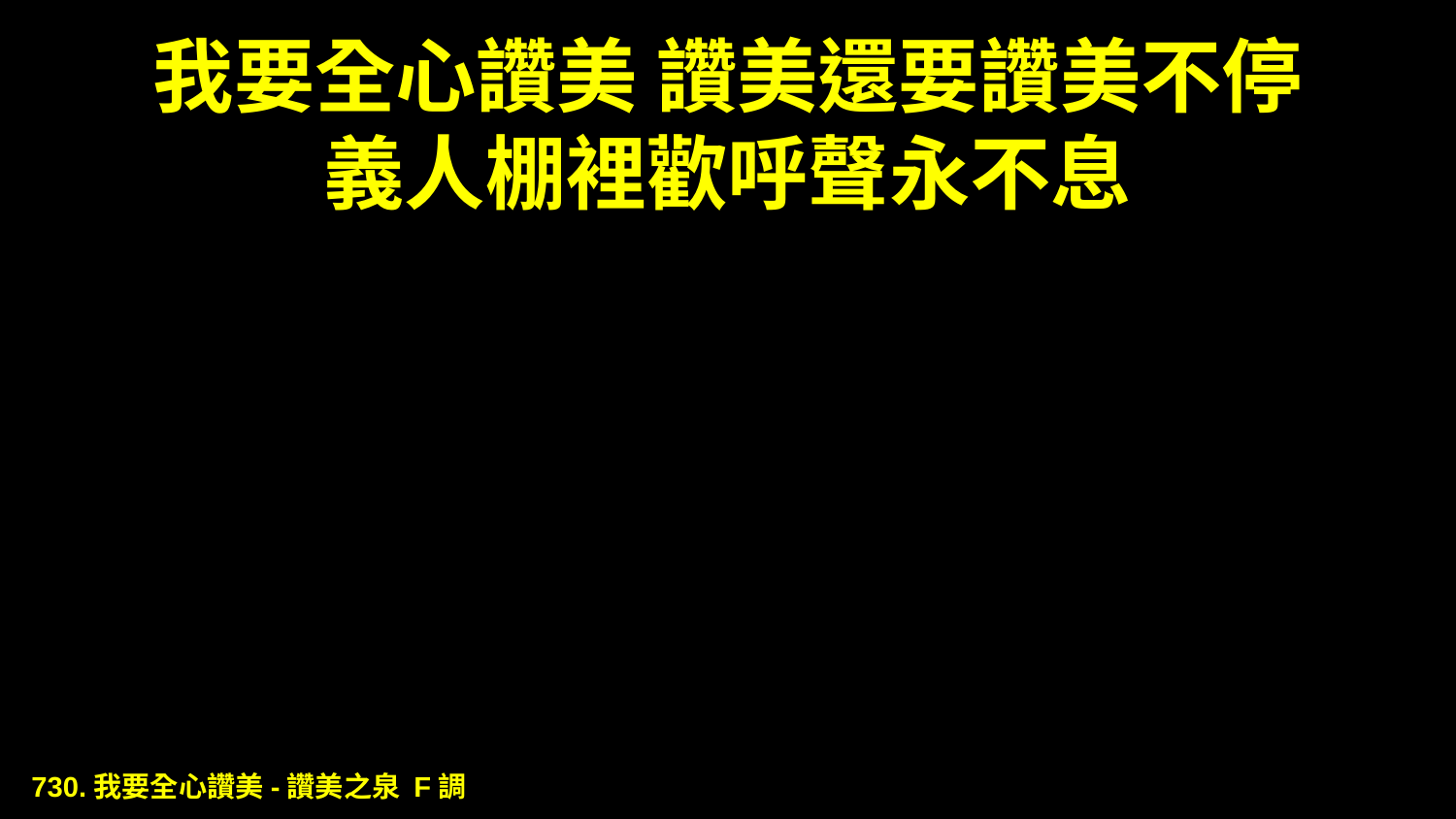

# 我要全心讚美 讚美還要讚美不停 義人棚裡歡呼聲永不息
730.我要全心讚美-讚美之泉 F調